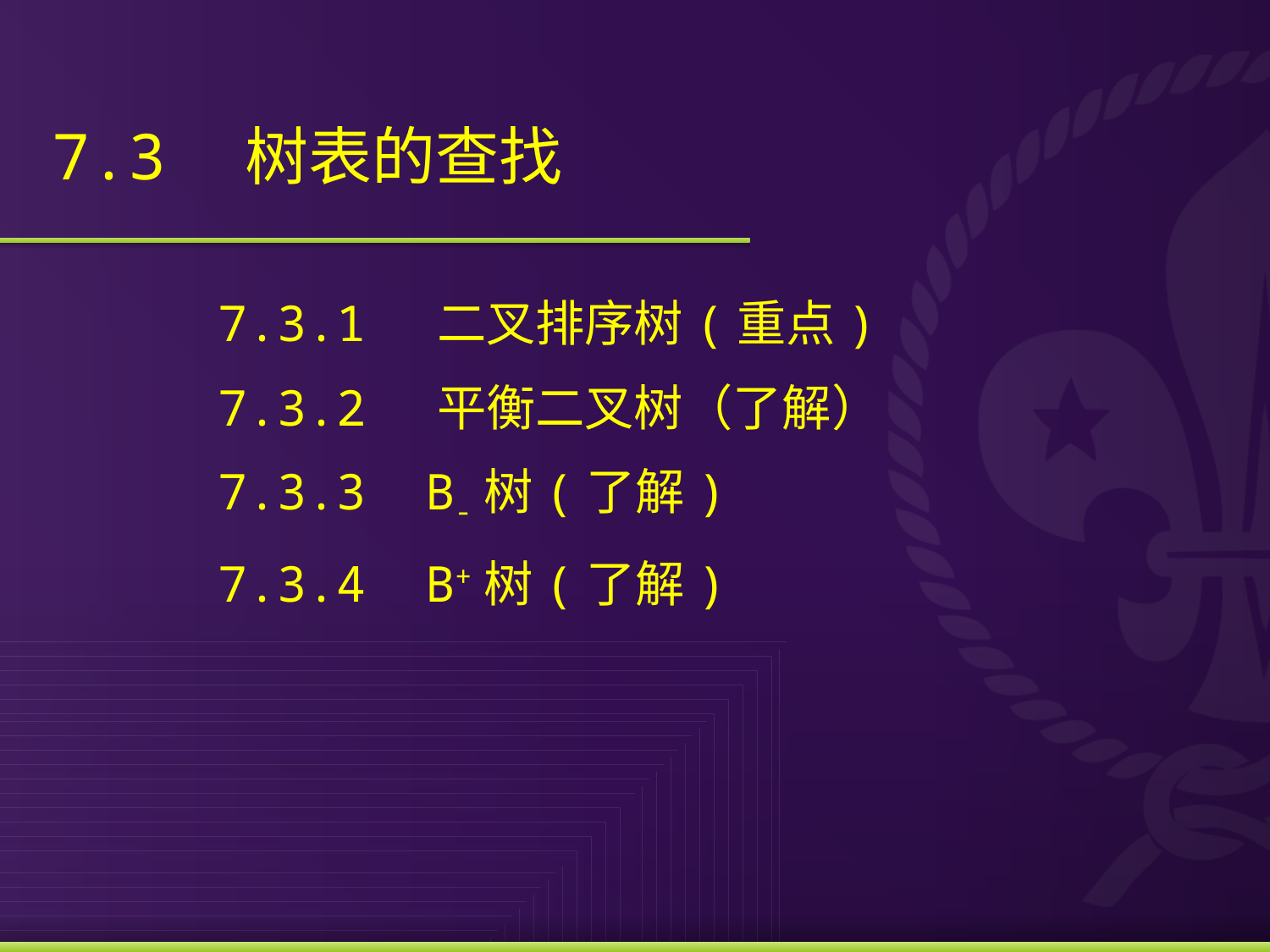

# 7.3　树表的查找

7.3.1  二叉排序树(重点)
7.3.2  平衡二叉树（了解）
7.3.3  B-树(了解)
7.3.4  B+树(了解)